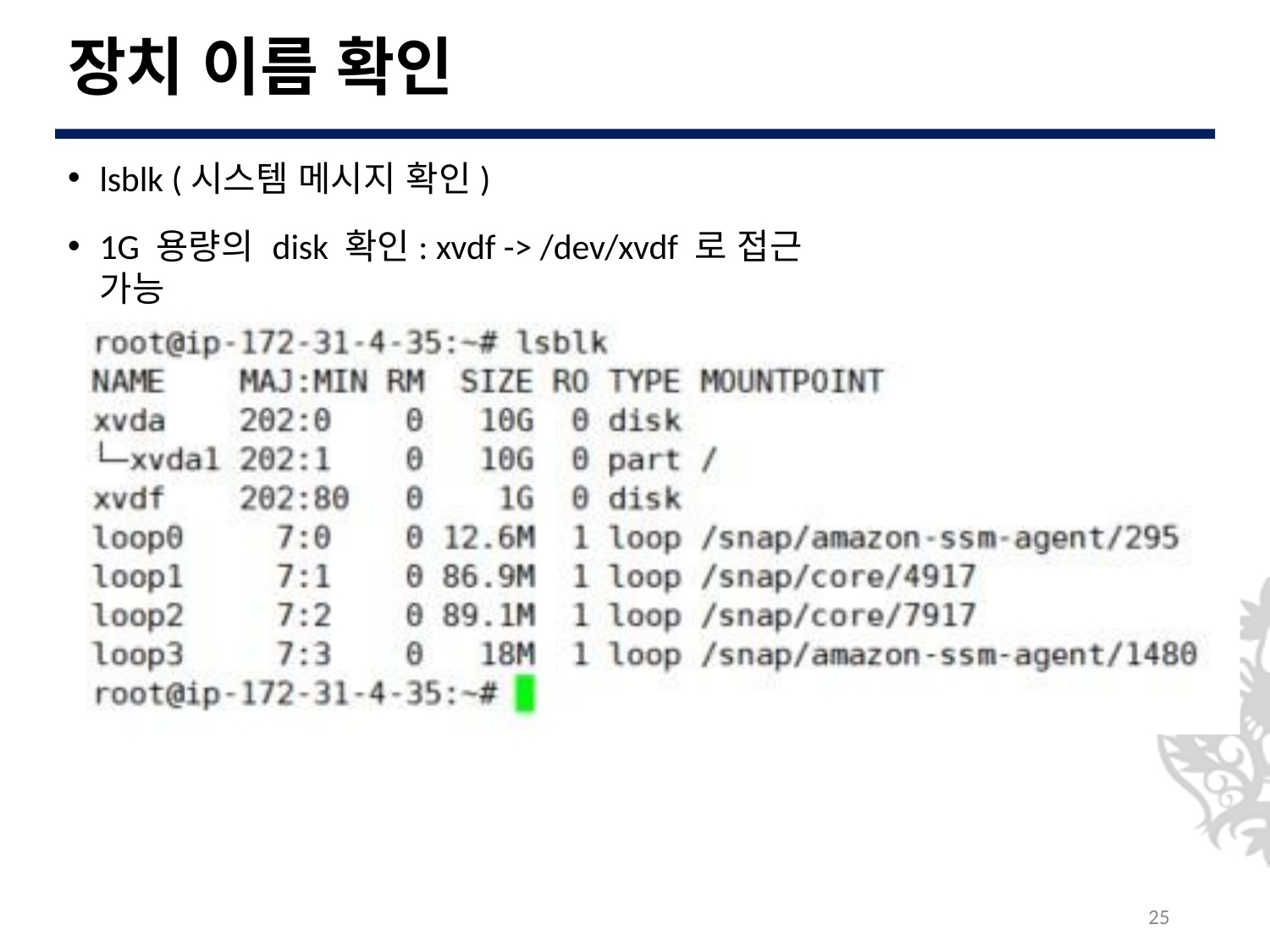

# 장치 이름 확인
lsblk (시스템 메시지 확인)
1G 용량의 disk 확인: xvdf -> /dev/xvdf 로 접근 가능

25